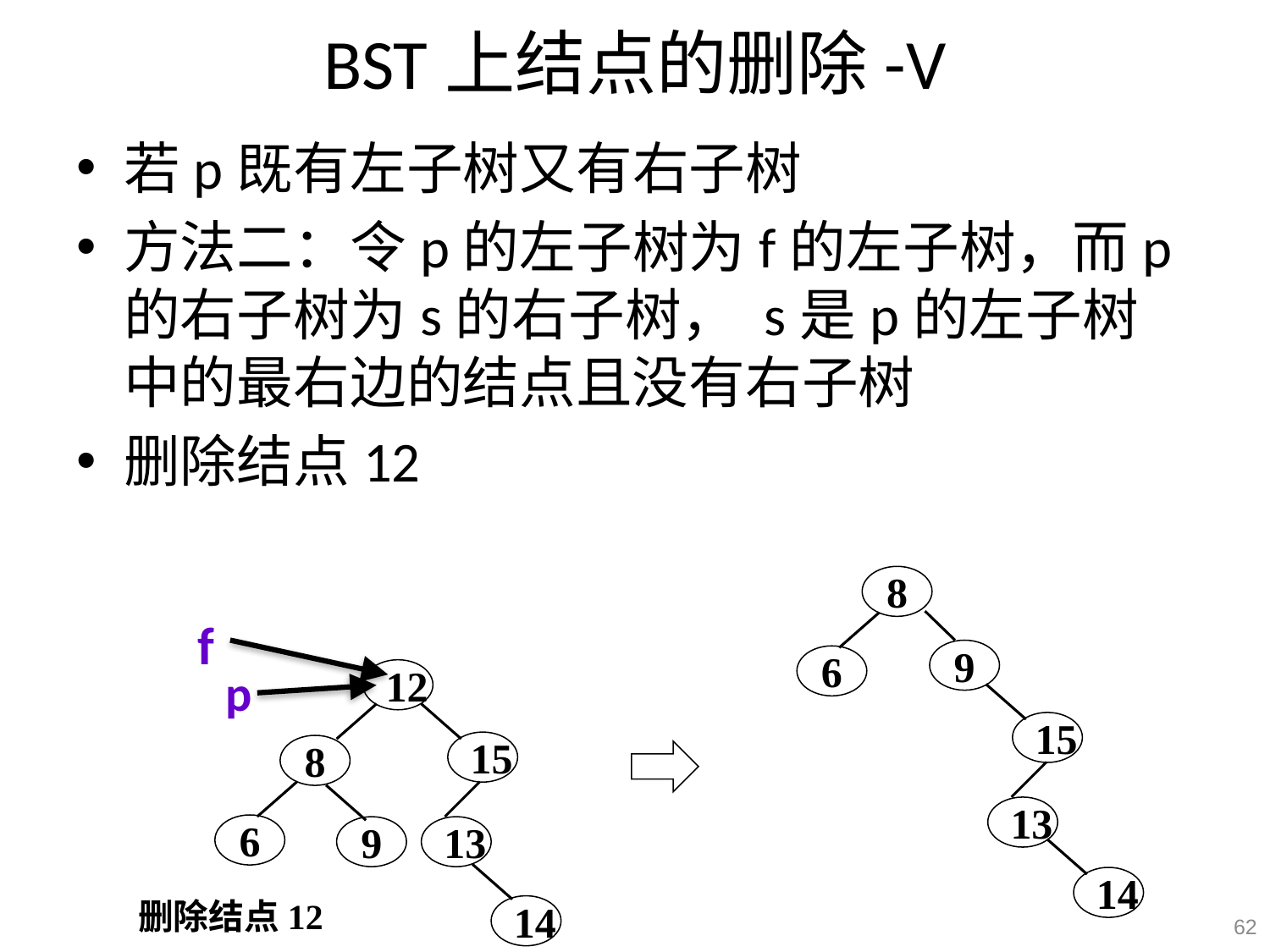

# BST上结点的删除-V
若p既有左子树又有右子树
方法二：令p的左子树为f的左子树，而p的右子树为s的右子树， s是p的左子树中的最右边的结点且没有右子树
删除结点12
8

9
6

15

13

14
f
p
12

15
8

6
9
13

14

删除结点12
62